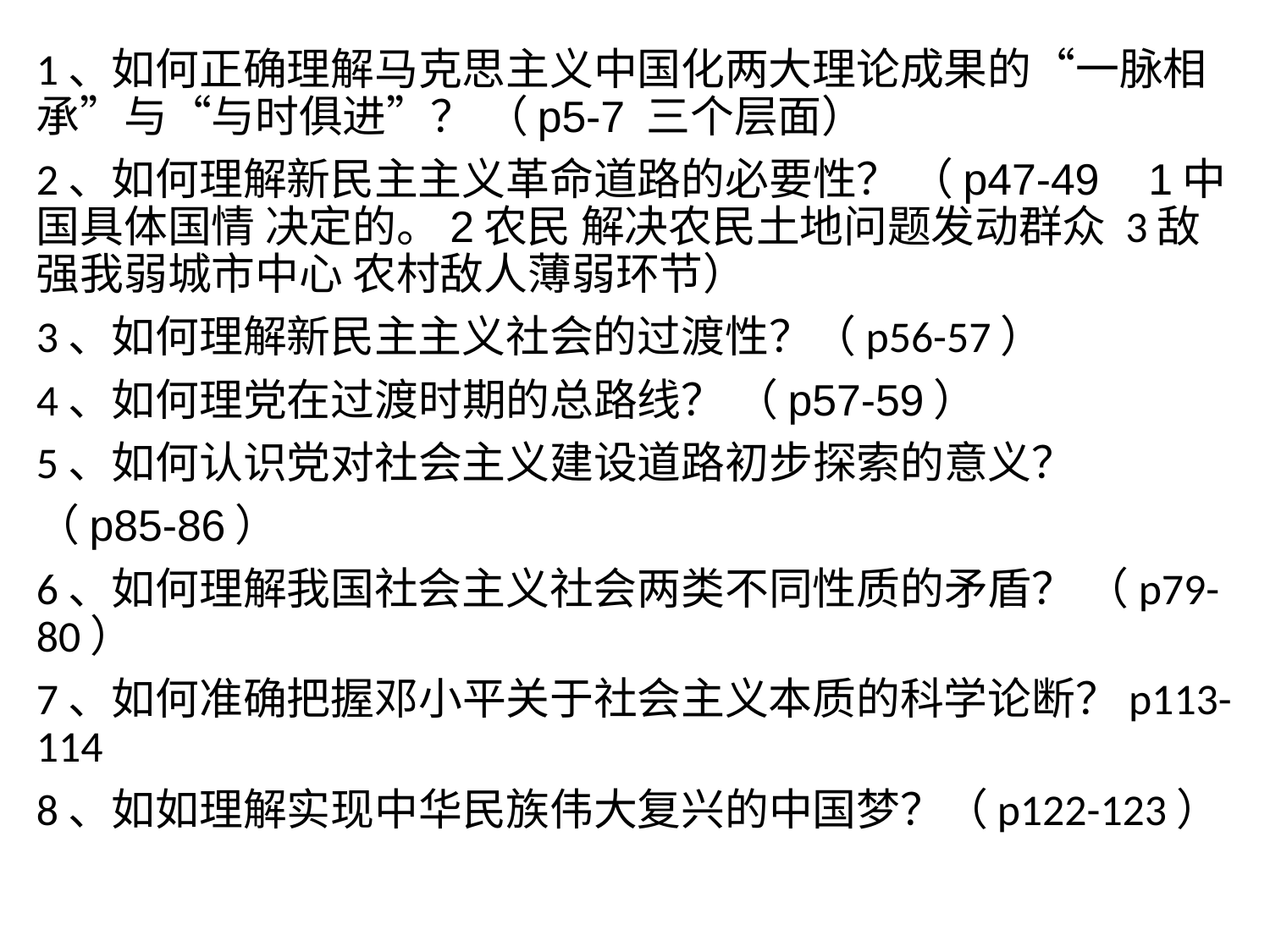

1、如何正确理解马克思主义中国化两大理论成果的“一脉相承”与“与时俱进”？ （p5-7 三个层面）
2、如何理解新民主主义革命道路的必要性？ （p47-49    1中国具体国情 决定的。2农民 解决农民土地问题发动群众 3敌强我弱城市中心 农村敌人薄弱环节）
3、如何理解新民主主义社会的过渡性？（p56-57）
4、如何理党在过渡时期的总路线？ （p57-59）
5、如何认识党对社会主义建设道路初步探索的意义？
（p85-86）
6、如何理解我国社会主义社会两类不同性质的矛盾？ （p79-80）
7、如何准确把握邓小平关于社会主义本质的科学论断？p113-114
8、如如理解实现中华民族伟大复兴的中国梦？（p122-123）